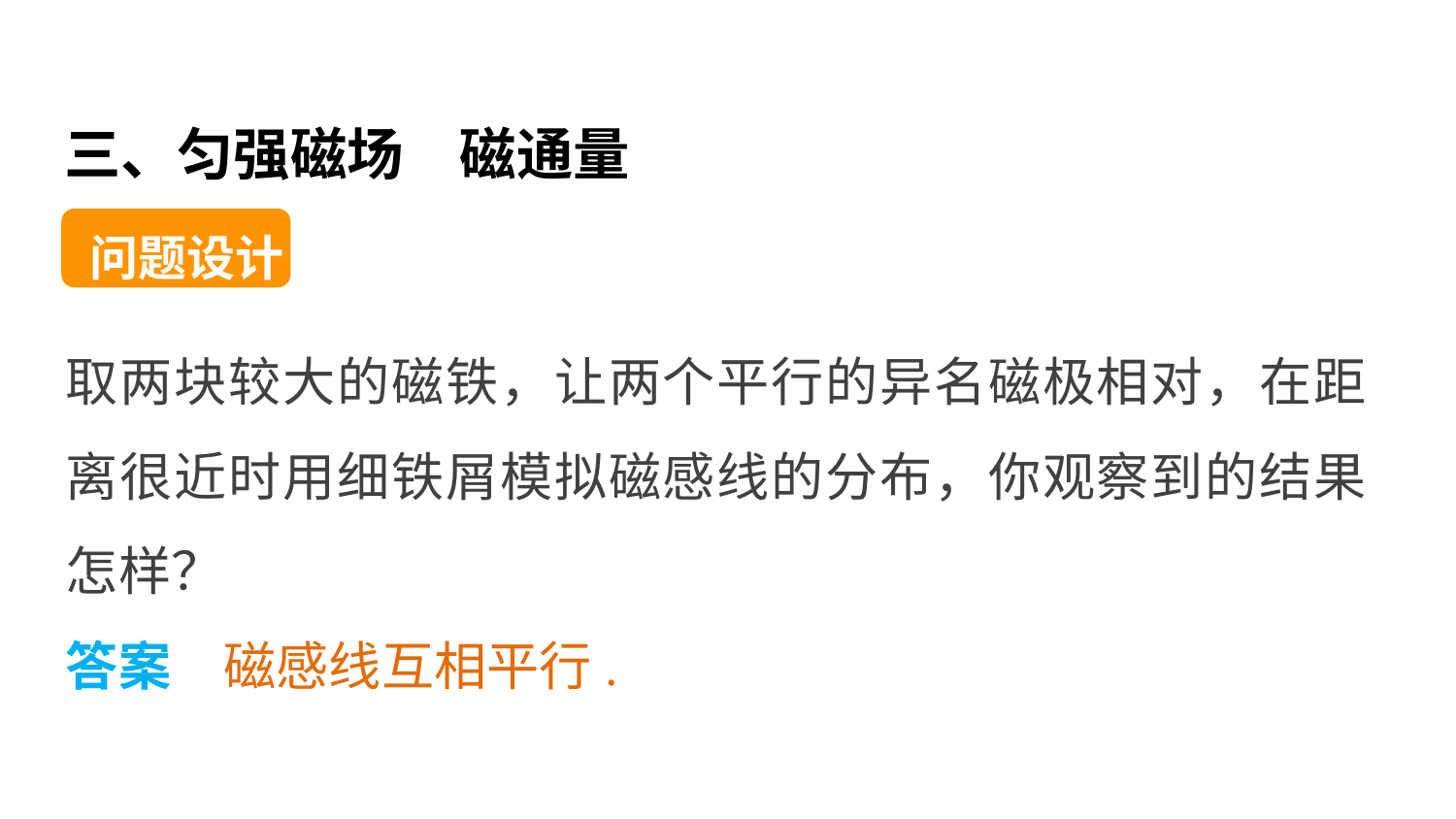

三、匀强磁场　磁通量
 问题设计
取两块较大的磁铁，让两个平行的异名磁极相对，在距离很近时用细铁屑模拟磁感线的分布，你观察到的结果怎样？
答案　磁感线互相平行.